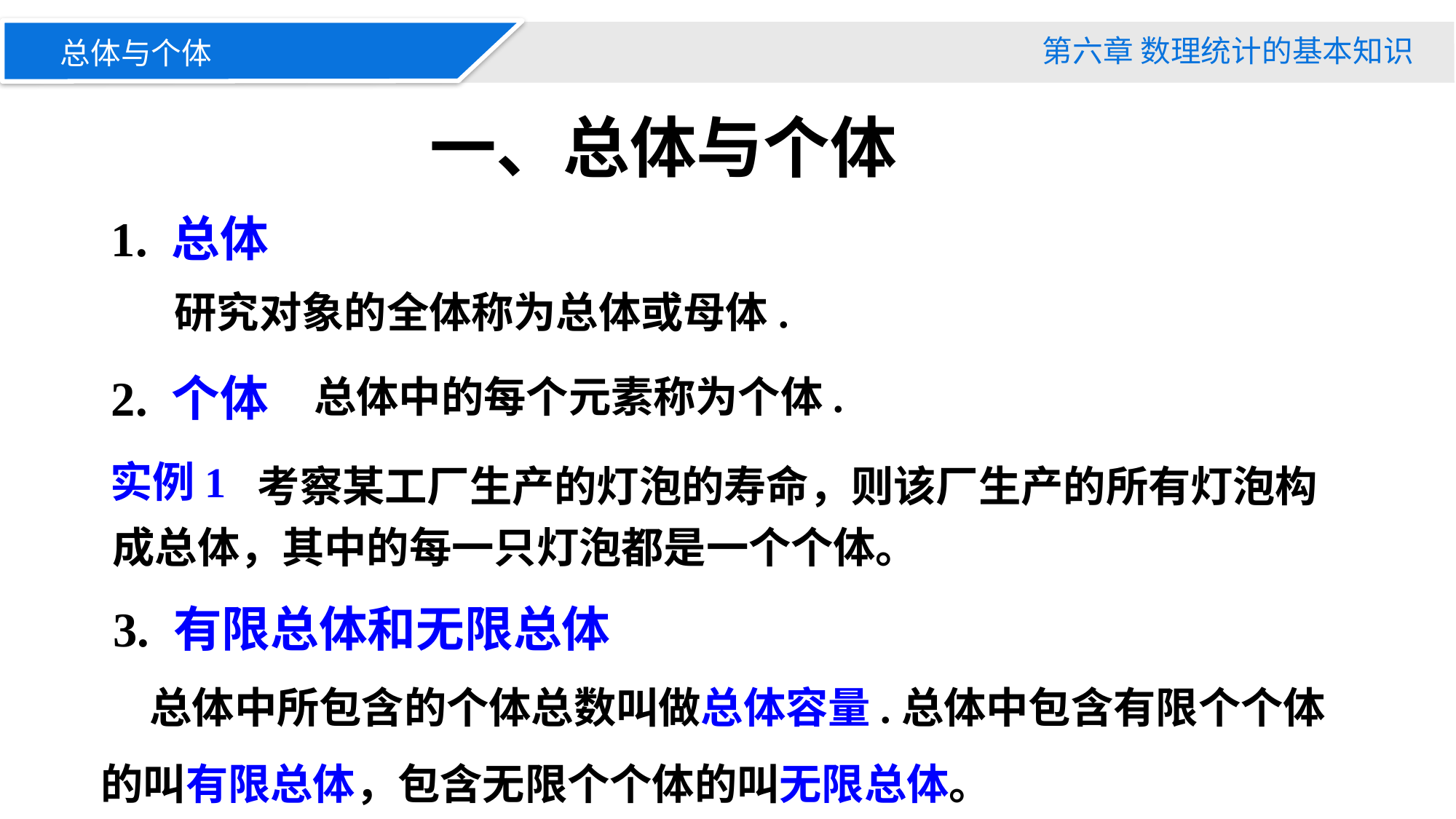

第六章 数理统计的基本知识
总体与个体
一、总体与个体
1. 总体
研究对象的全体称为总体或母体.
2. 个体
总体中的每个元素称为个体.
              考察某工厂生产的灯泡的寿命，则该厂生产的所有灯泡构成总体，其中的每一只灯泡都是一个个体。
实例1
3. 有限总体和无限总体
    总体中所包含的个体总数叫做总体容量.总体中包含有限个个体的叫有限总体，包含无限个个体的叫无限总体。